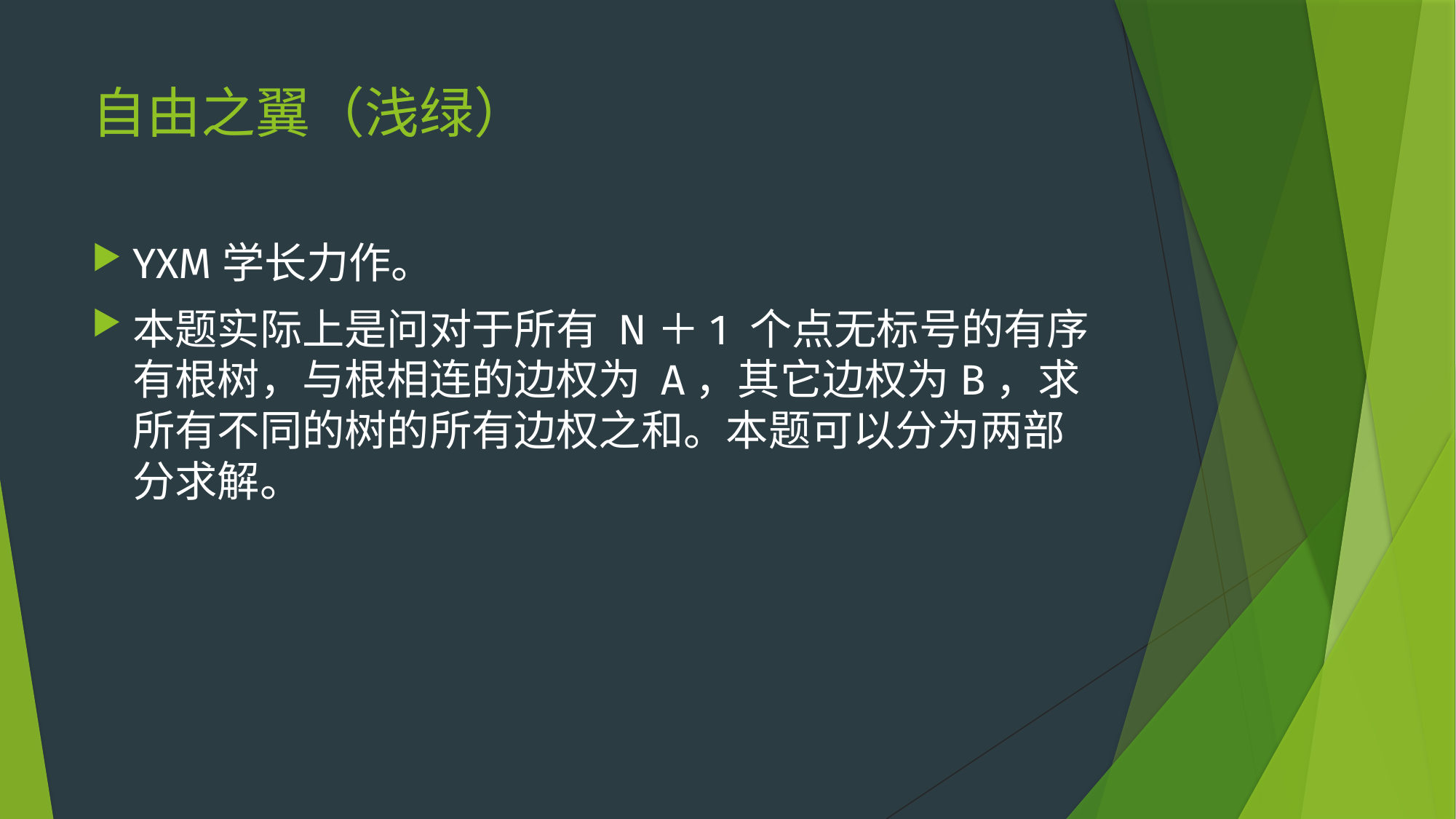

# 自由之翼（浅绿）
YXM学长力作。
本题实际上是问对于所有 N＋1 个点无标号的有序有根树，与根相连的边权为 A，其它边权为B，求所有不同的树的所有边权之和。本题可以分为两部分求解。